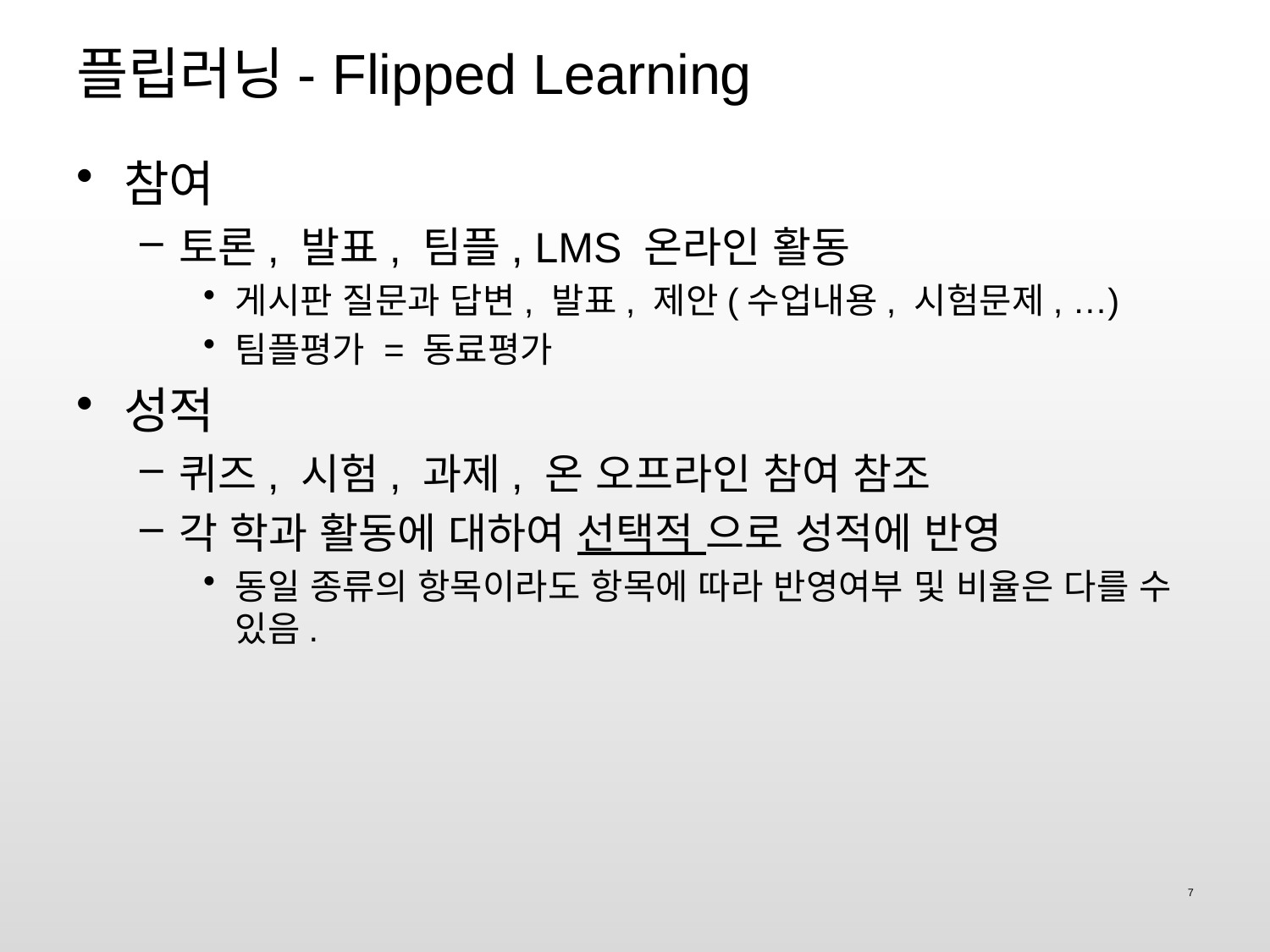

# 플립러닝- Flipped Learning
참여
토론, 발표, 팀플, LMS 온라인 활동
게시판 질문과 답변, 발표, 제안(수업내용, 시험문제, …)
팀플평가 = 동료평가
성적
퀴즈, 시험, 과제, 온 오프라인 참여 참조
각 학과 활동에 대하여 선택적 으로 성적에 반영
동일 종류의 항목이라도 항목에 따라 반영여부 및 비율은 다를 수 있음.

7